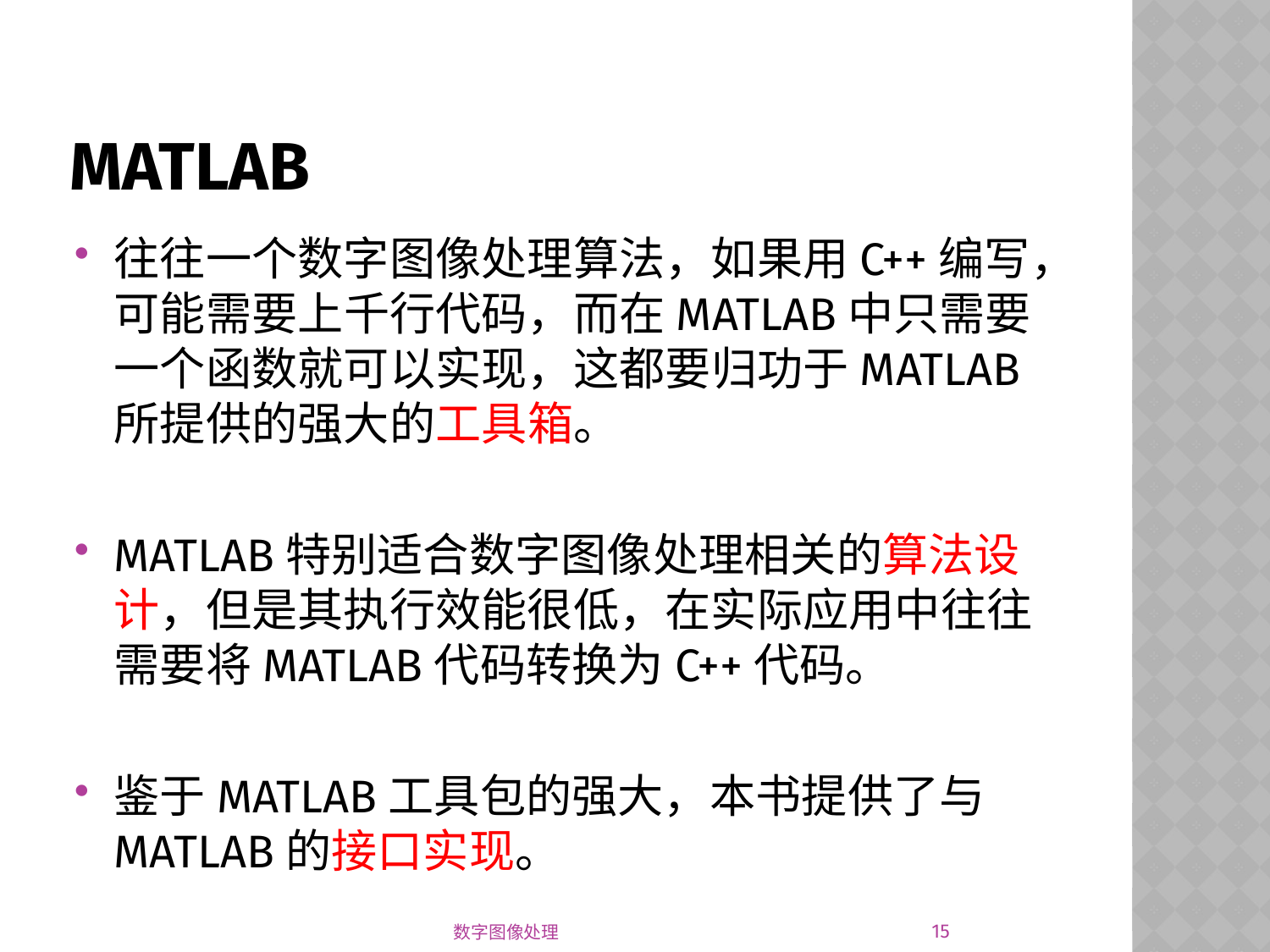

# MATLAB
往往一个数字图像处理算法，如果用C++编写，可能需要上千行代码，而在MATLAB中只需要一个函数就可以实现，这都要归功于MATLAB所提供的强大的工具箱。

MATLAB特别适合数字图像处理相关的算法设计，但是其执行效能很低，在实际应用中往往需要将MATLAB代码转换为C++代码。

鉴于MATLAB工具包的强大，本书提供了与MATLAB的接口实现。
15
数字图像处理